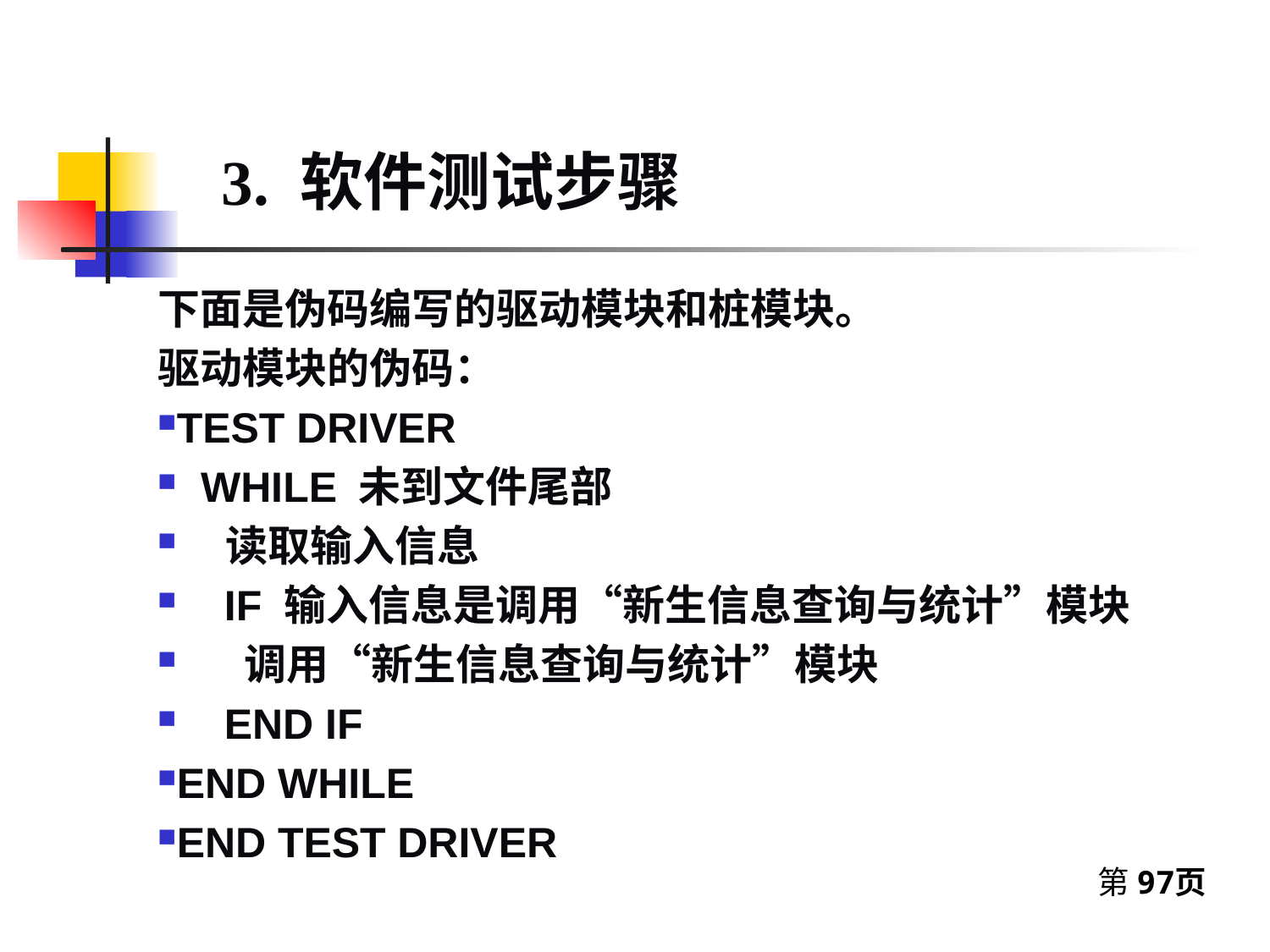

3. 软件测试步骤
下面是伪码编写的驱动模块和桩模块。
驱动模块的伪码：
TEST DRIVER
  WHILE 未到文件尾部
    读取输入信息
    IF 输入信息是调用“新生信息查询与统计”模块
      调用“新生信息查询与统计”模块
    END IF
END WHILE
END TEST DRIVER